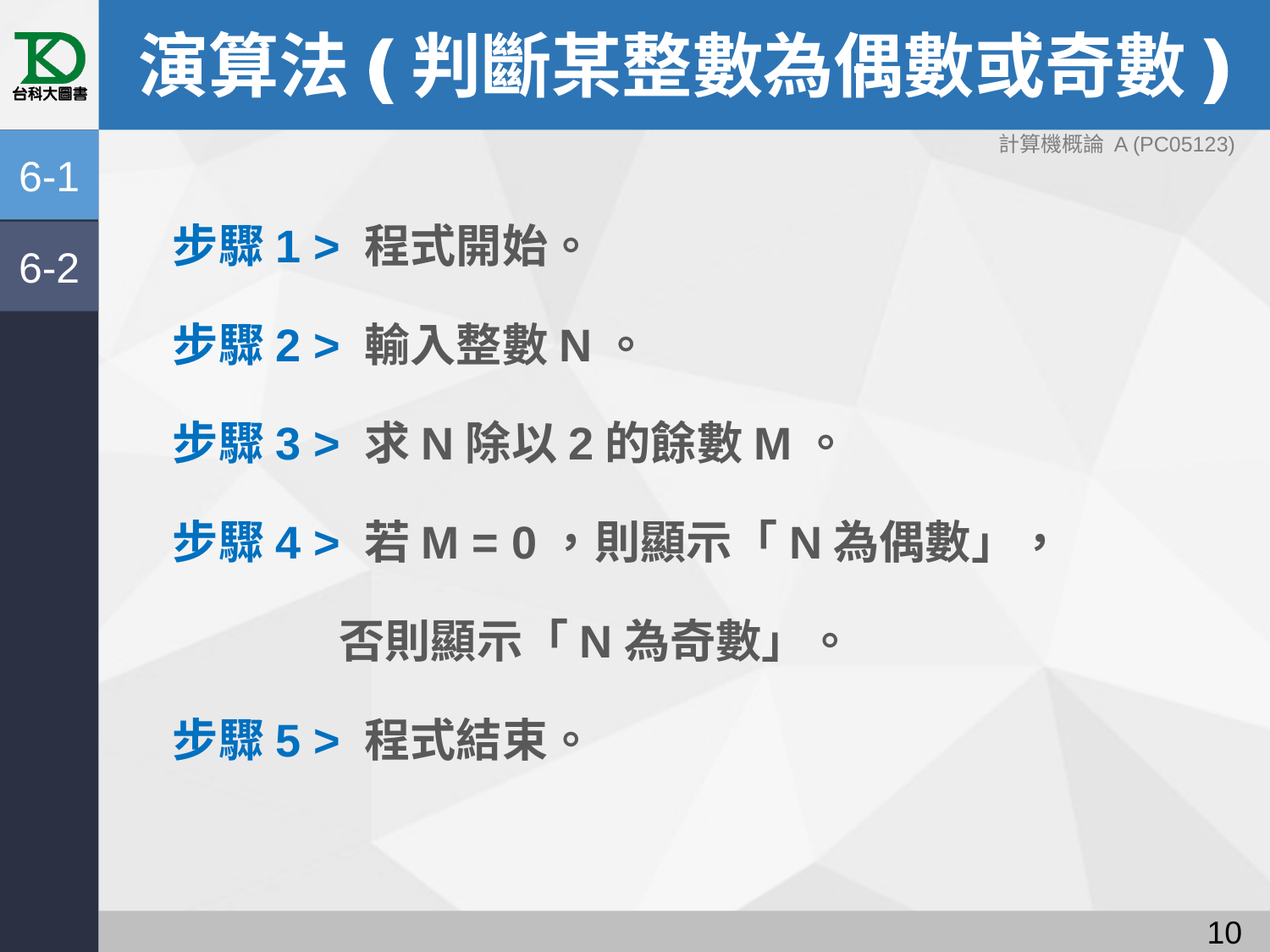

# 演算法(判斷某整數為偶數或奇數)
計算機概論 A (PC05123)
6-1
步驟1 > 程式開始。
步驟2 > 輸入整數N。
步驟3 > 求N除以2的餘數M。
步驟4 > 若M = 0，則顯示「N為偶數」，
               否則顯示「N為奇數」。
步驟5 > 程式結束。
6-2
10